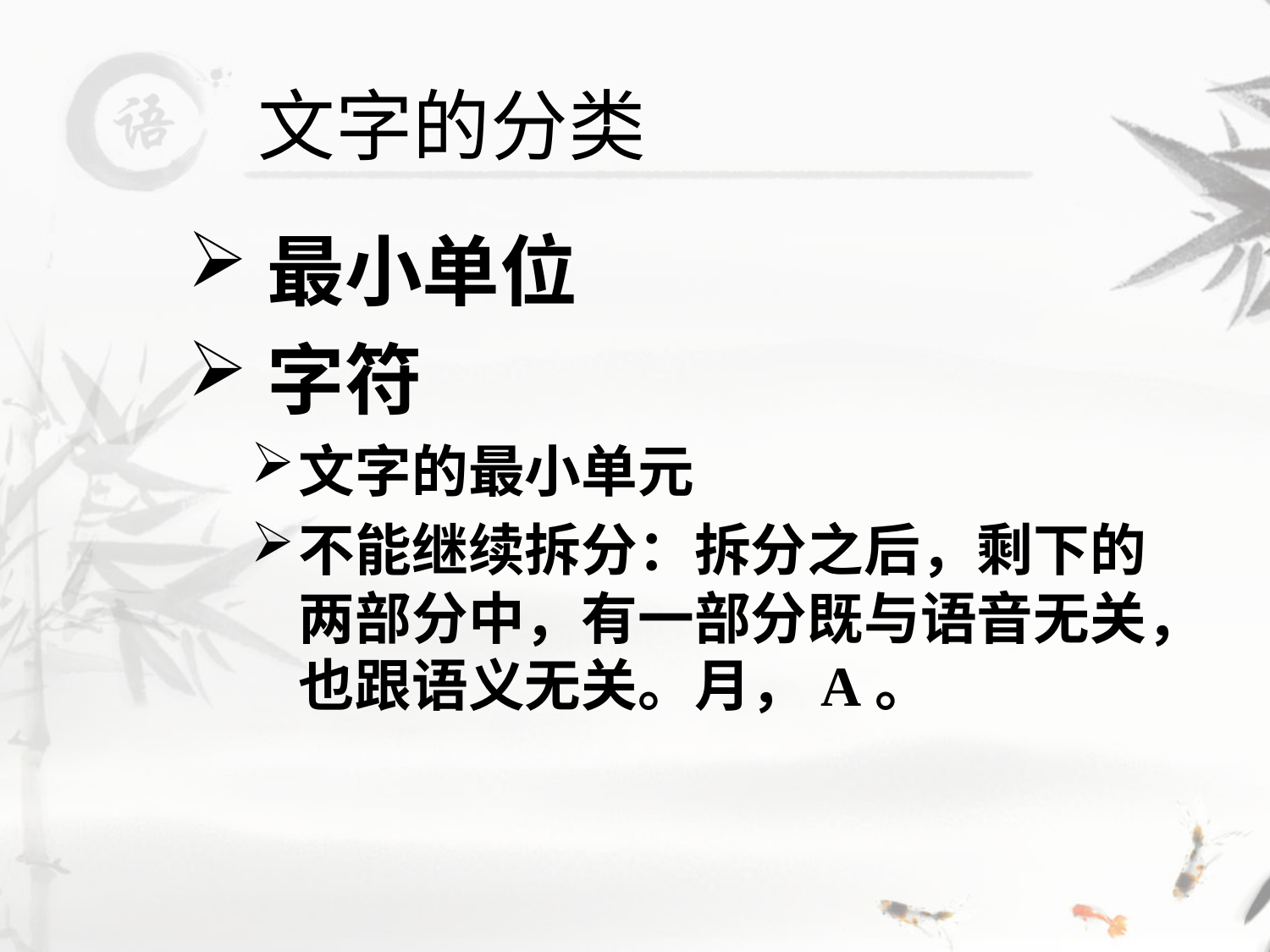

# 文字的分类
最小单位
字符
文字的最小单元
不能继续拆分：拆分之后，剩下的两部分中，有一部分既与语音无关，也跟语义无关。月，A。